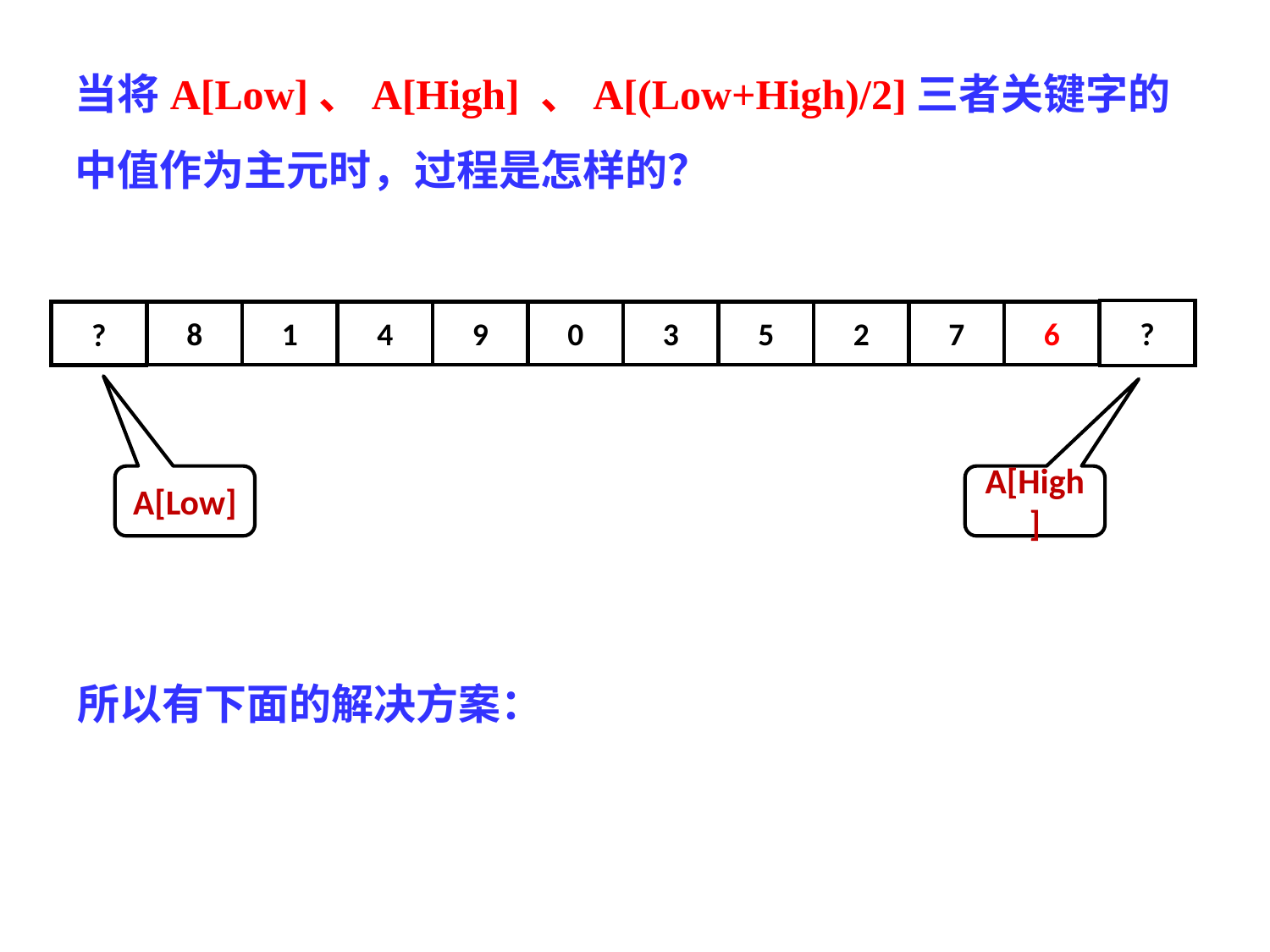

当将A[Low]、A[High] 、A[(Low+High)/2]三者关键字的中值作为主元时，过程是怎样的？
?
8
1
4
9
0
3
5
2
7
6
?
A[Low]
A[High]
所以有下面的解决方案：